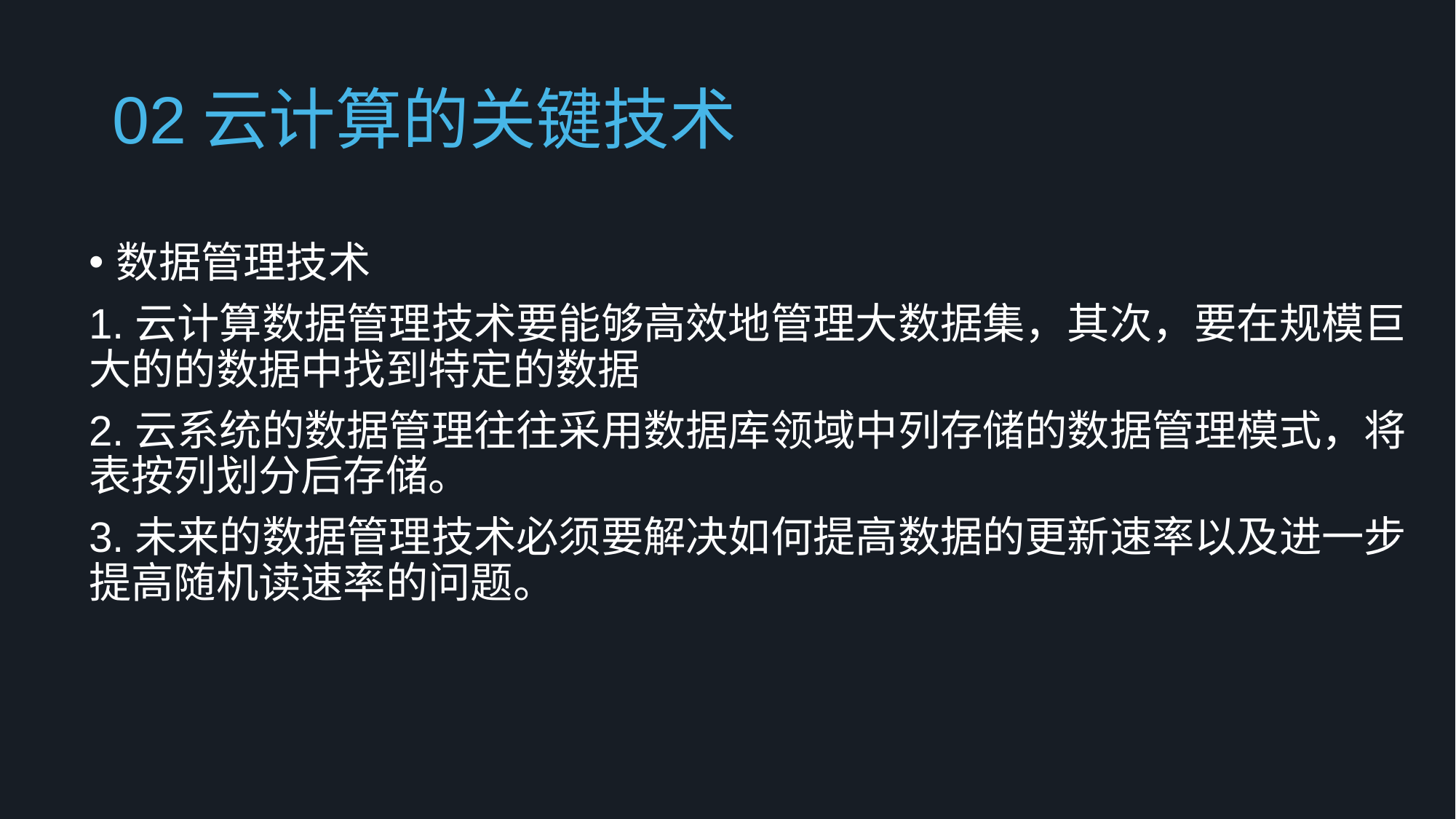

02云计算的关键技术

数据管理技术
1.云计算数据管理技术要能够高效地管理大数据集，其次，要在规模巨大的的数据中找到特定的数据
2.云系统的数据管理往往采用数据库领域中列存储的数据管理模式，将表按列划分后存储。
3.未来的数据管理技术必须要解决如何提高数据的更新速率以及进一步提高随机读速率的问题。